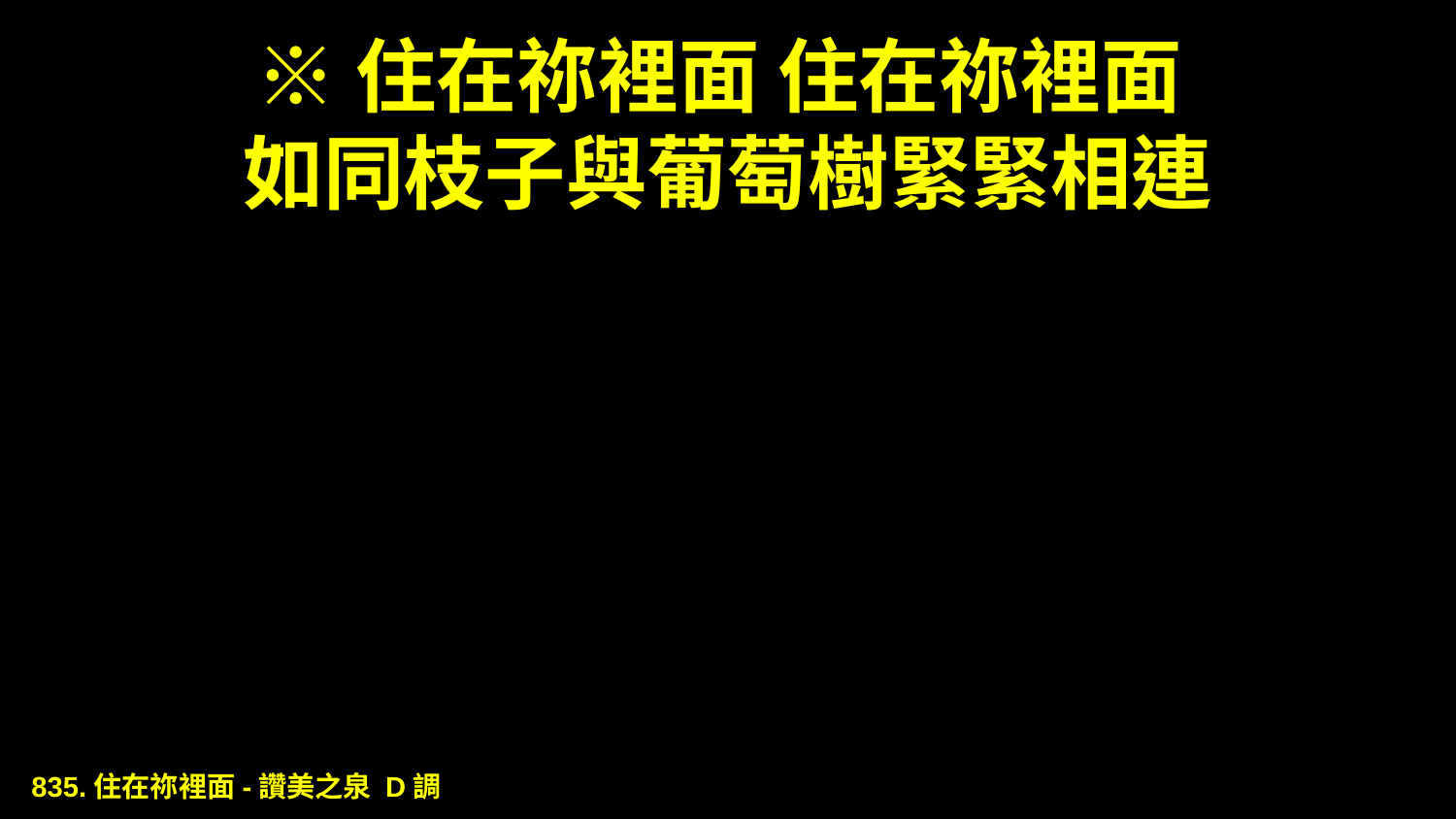

# ※住在祢裡面 住在祢裡面 如同枝子與葡萄樹緊緊相連
835.住在祢裡面-讚美之泉 D調